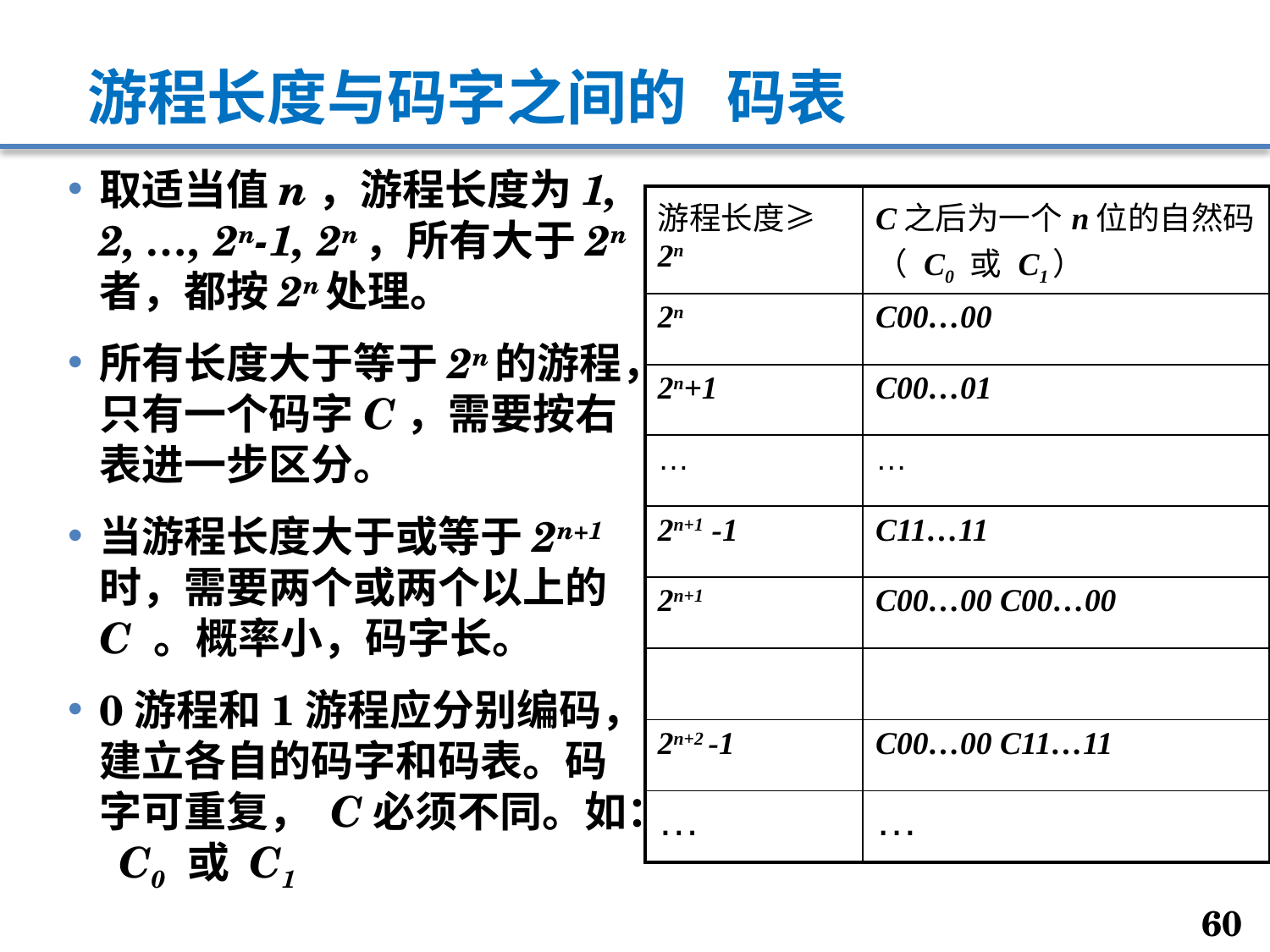

# 游程长度与码字之间的   码表
取适当值n，游程长度为1, 2, …, 2n-1, 2n，所有大于2n者，都按2n处理。
所有长度大于等于2n的游程，只有一个码字C，需要按右表进一步区分。
当游程长度大于或等于2n+1时，需要两个或两个以上的C 。概率小，码字长。
0游程和1游程应分别编码，建立各自的码字和码表。码字可重复， C必须不同。如： C0 或 C1
| 游程长度≥ 2n | C之后为一个n位的自然码（ C0 或 C1） |
| --- | --- |
| 2n | C00…00 |
| 2n+1 | C00…01 |
| … | … |
| 2n+1 -1 | C11…11 |
| 2n+1 | C00…00 C00…00 |
|  |  |
| 2n+2 -1 | C00…00 C11…11 |
| … | … |
60